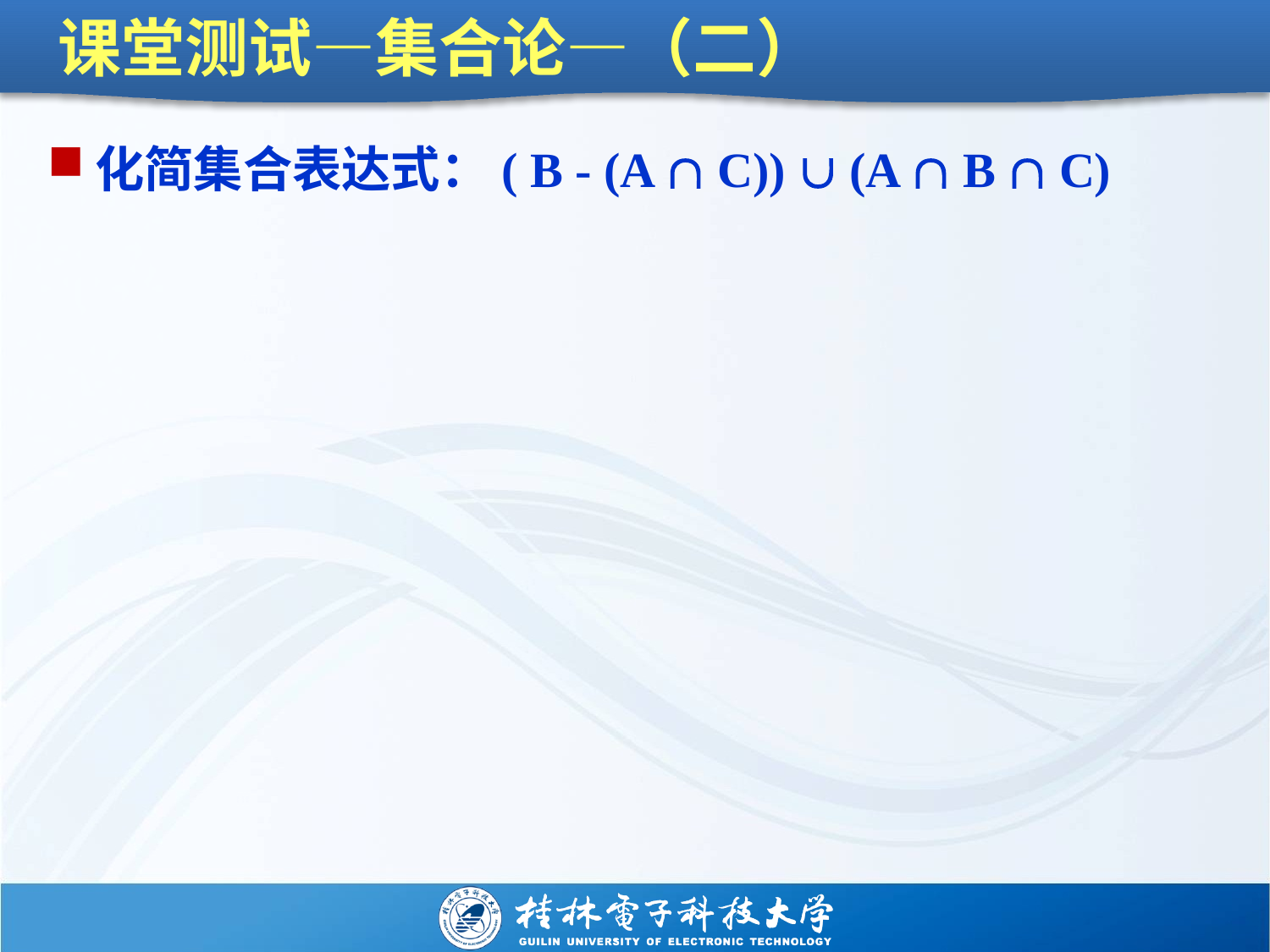

# 课堂测试—集合论—（二）
化简集合表达式：( B - (A ∩ C)) ∪ (A ∩ B ∩ C)

4